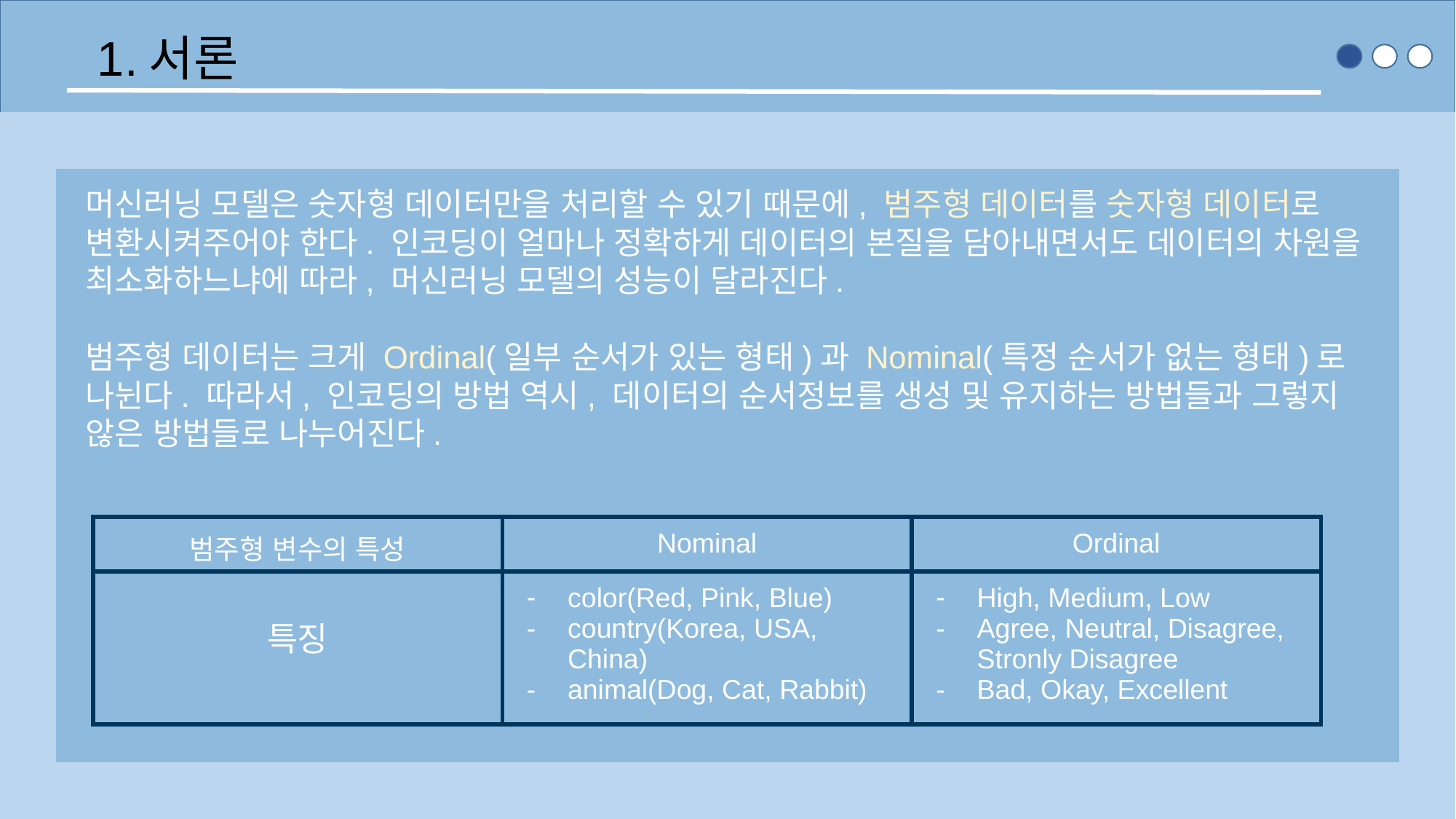

서론

머신러닝 모델은 숫자형 데이터만을 처리할 수 있기 때문에, 범주형 데이터를 숫자형 데이터로 변환시켜주어야 한다. 인코딩이 얼마나 정확하게 데이터의 본질을 담아내면서도 데이터의 차원을 최소화하느냐에 따라, 머신러닝 모델의 성능이 달라진다.

범주형 데이터는 크게 Ordinal(일부 순서가 있는 형태)과 Nominal(특정 순서가 없는 형태)로 나뉜다. 따라서, 인코딩의 방법 역시, 데이터의 순서정보를 생성 및 유지하는 방법들과 그렇지 않은 방법들로 나누어진다.
| 범주형 변수의 특성 | Nominal | Ordinal |
| --- | --- | --- |
| 특징 | color(Red, Pink, Blue) country(Korea, USA, China) animal(Dog, Cat, Rabbit) | High, Medium, Low Agree, Neutral, Disagree, Stronly Disagree Bad, Okay, Excellent |